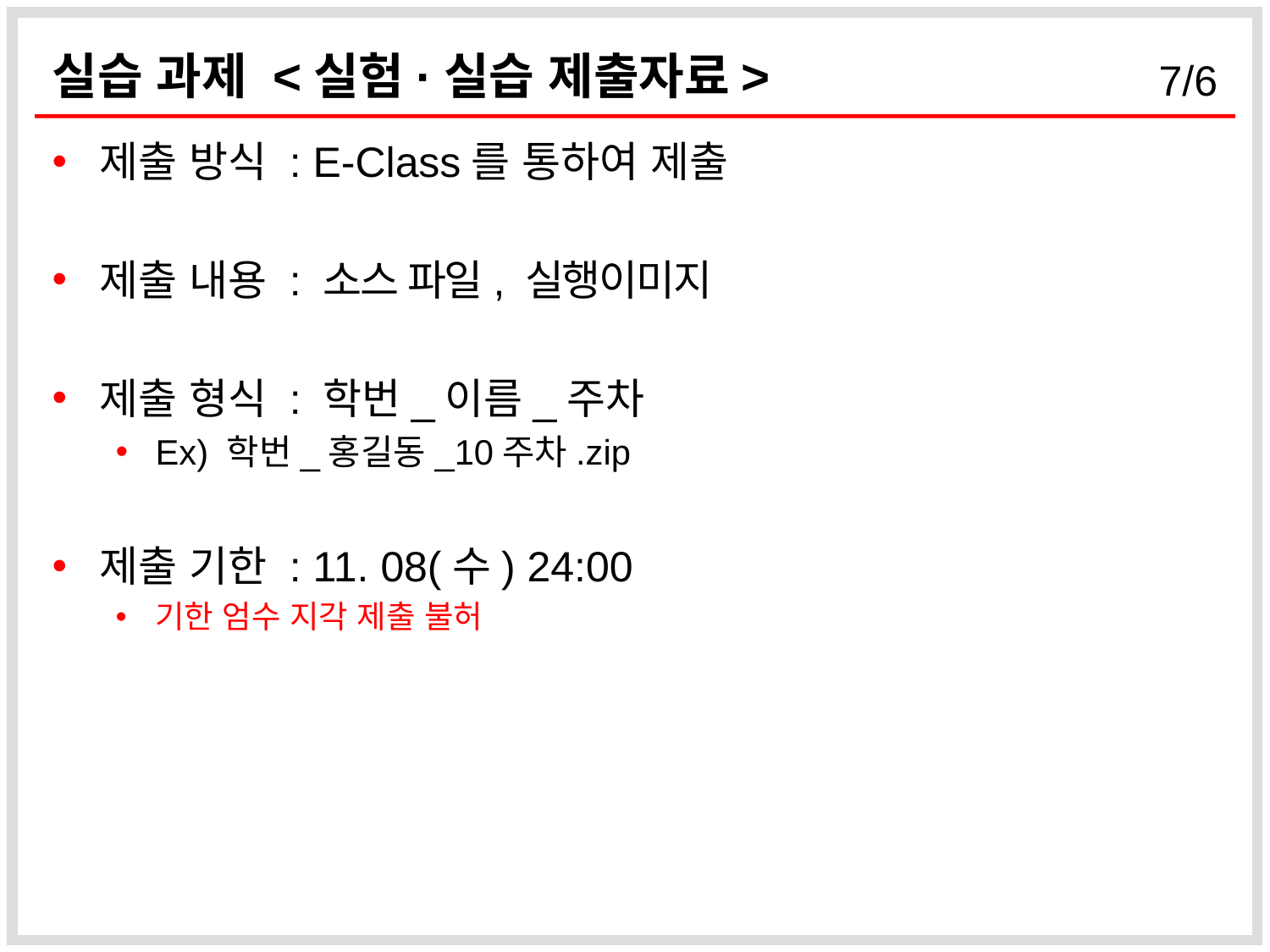

# 실습 과제 <실험·실습 제출자료>
제출 방식 : E-Class를 통하여 제출

제출 내용 : 소스 파일, 실행이미지

제출 형식 : 학번_이름_주차
Ex) 학번_홍길동_10주차.zip

제출 기한 : 11. 08(수) 24:00
기한 엄수 지각 제출 불허